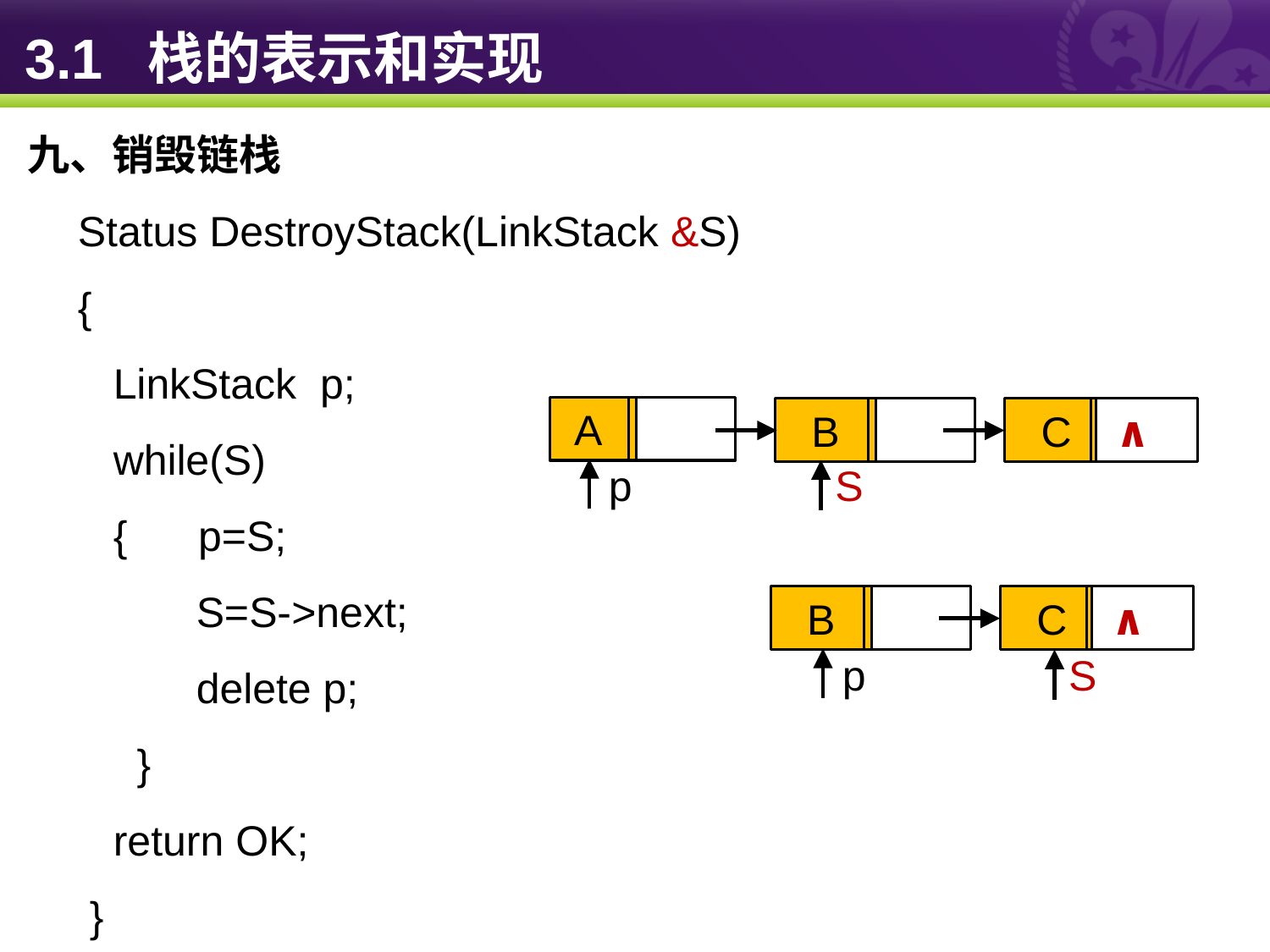

# 3.1  栈的表示和实现
九、销毁链栈
Status DestroyStack(LinkStack &S)
{
   LinkStack  p;
   while(S)
   {      p=S;
          S=S->next;
          delete p;
     }
   return OK;
 }
 A
 ∧
  B
 ∧
  C
 ∧
p
S
  B
 ∧
  C
 ∧
p
S